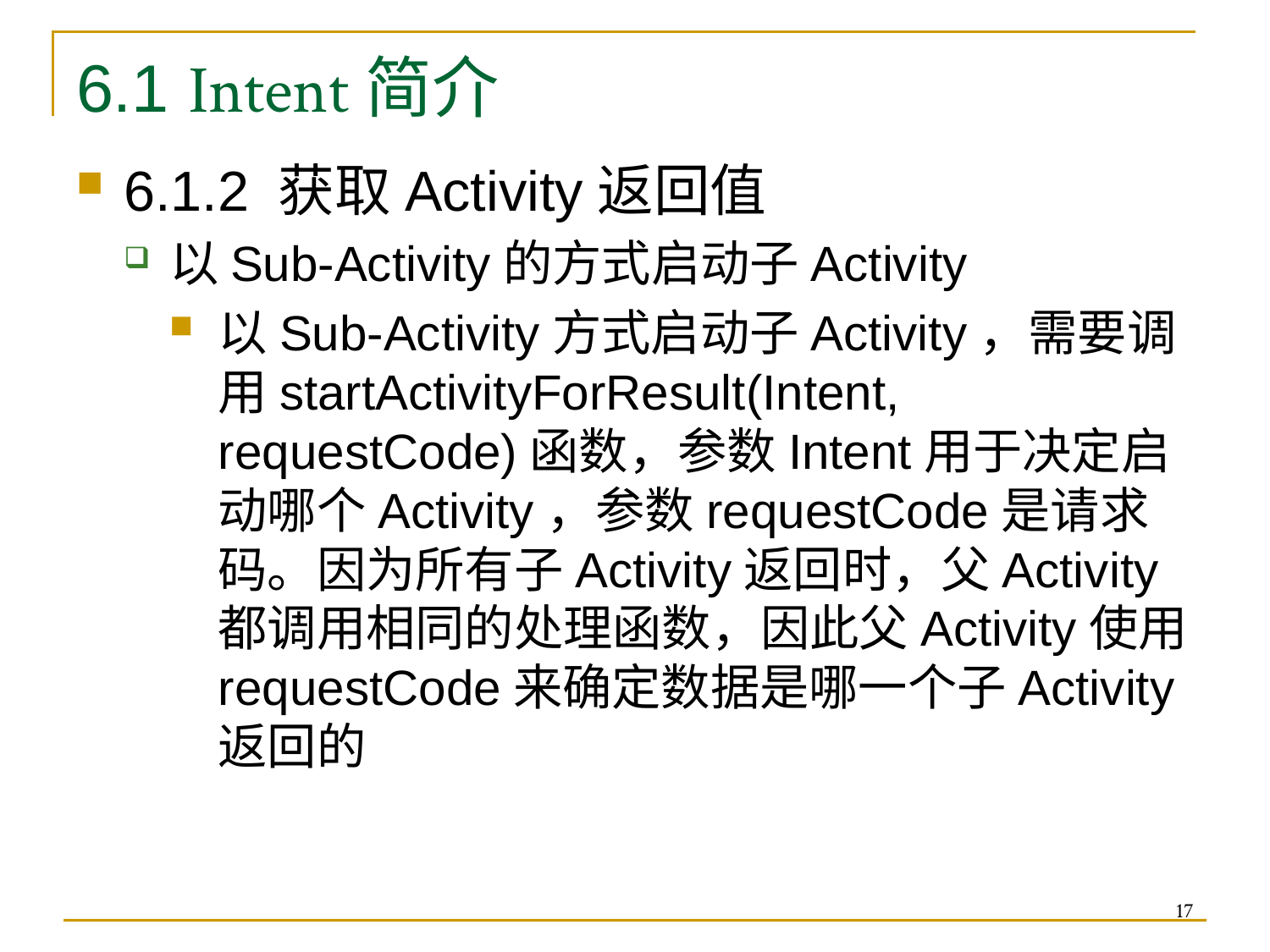

# 6.1 Intent简介
6.1.2 获取Activity返回值
以Sub-Activity的方式启动子Activity
以Sub-Activity方式启动子Activity，需要调用startActivityForResult(Intent, requestCode)函数，参数Intent用于决定启动哪个Activity，参数requestCode是请求码。因为所有子Activity返回时，父Activity都调用相同的处理函数，因此父Activity使用requestCode来确定数据是哪一个子Activity返回的
17